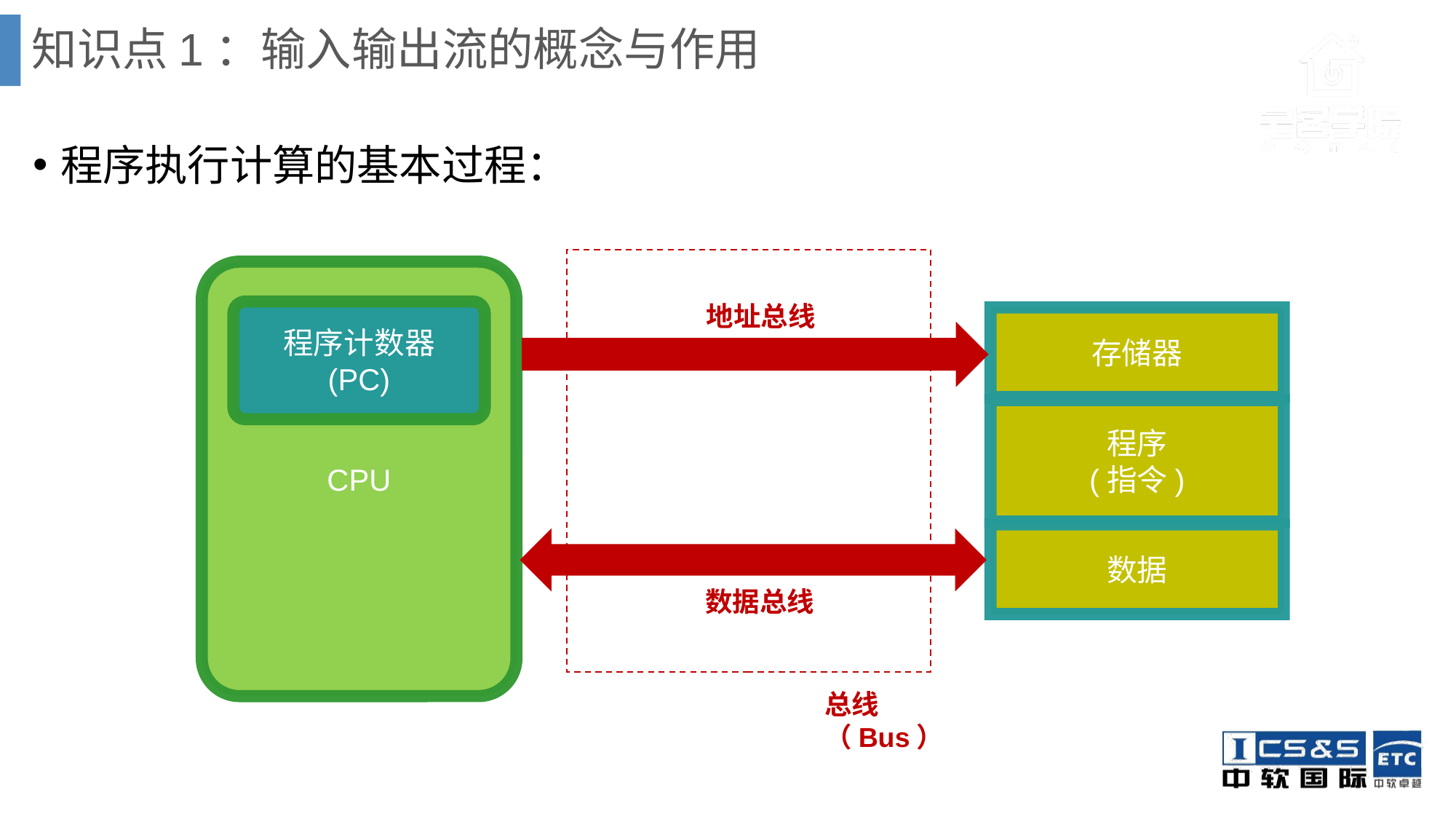

# 知识点1：输入输出流的概念与作用
程序执行计算的基本过程：

CPU
地址总线
程序计数器
(PC)
存储器
程序
(指令)
数据

数据总线
总线（Bus）